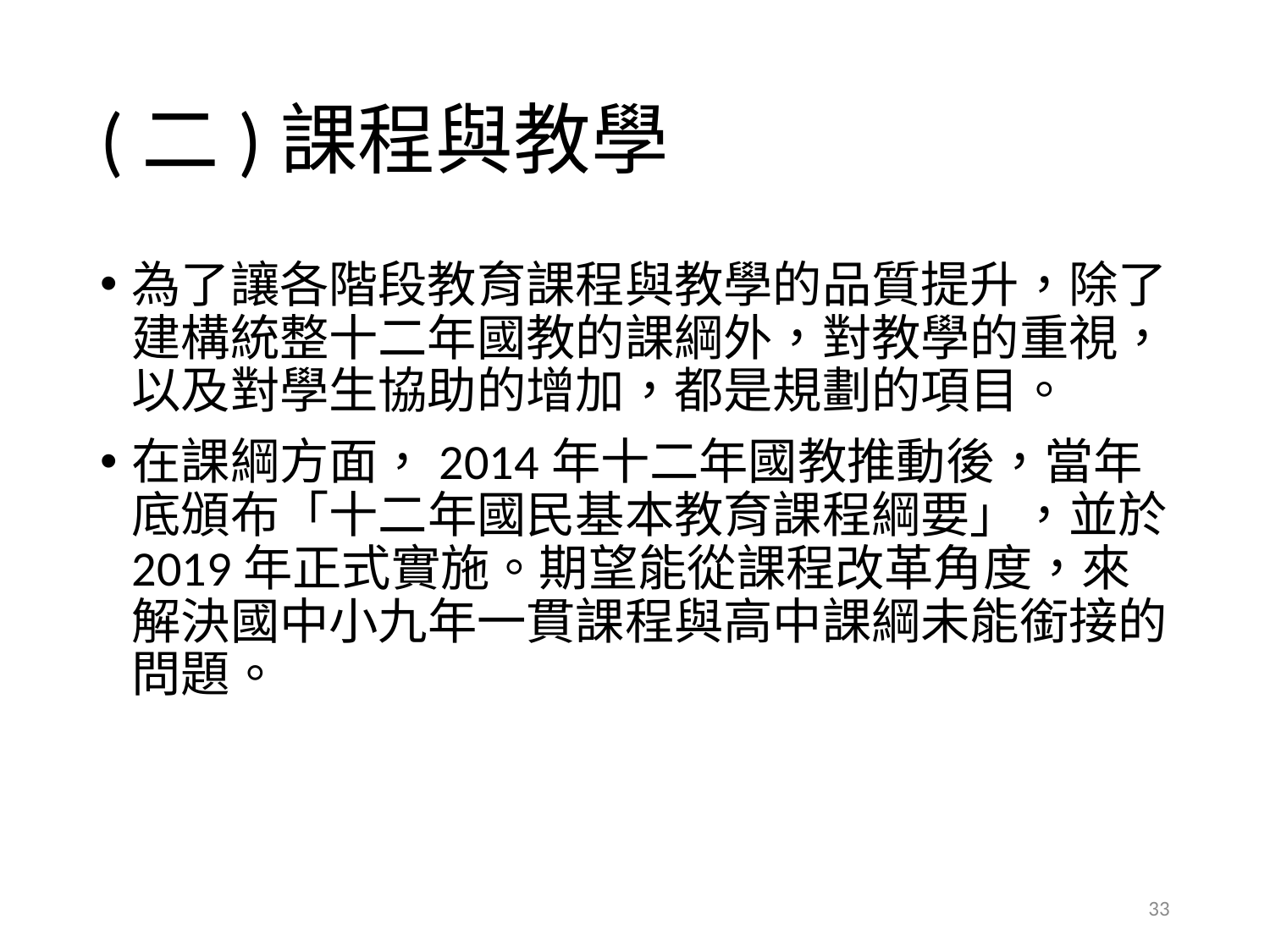

# (二)課程與教學
為了讓各階段教育課程與教學的品質提升，除了建構統整十二年國教的課綱外，對教學的重視，以及對學生協助的增加，都是規劃的項目。
在課綱方面，2014年十二年國教推動後，當年底頒布「十二年國民基本教育課程綱要」，並於2019年正式實施。期望能從課程改革角度，來解決國中小九年一貫課程與高中課綱未能銜接的問題。

33